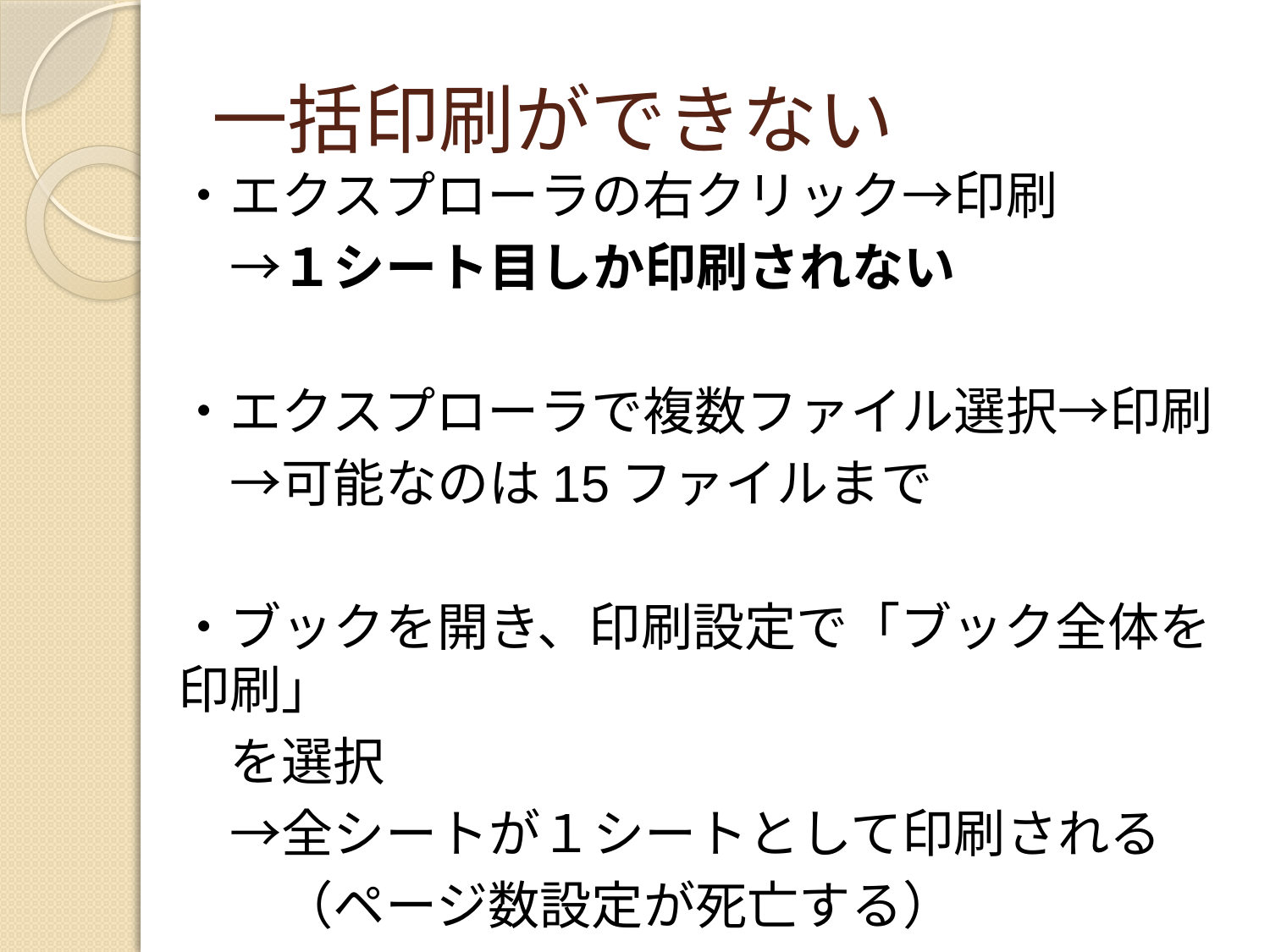

# 一括印刷ができない
・エクスプローラの右クリック→印刷
　→１シート目しか印刷されない

・エクスプローラで複数ファイル選択→印刷
　→可能なのは15ファイルまで

・ブックを開き、印刷設定で「ブック全体を印刷」
　を選択
　→全シートが１シートとして印刷される
　　（ページ数設定が死亡する）